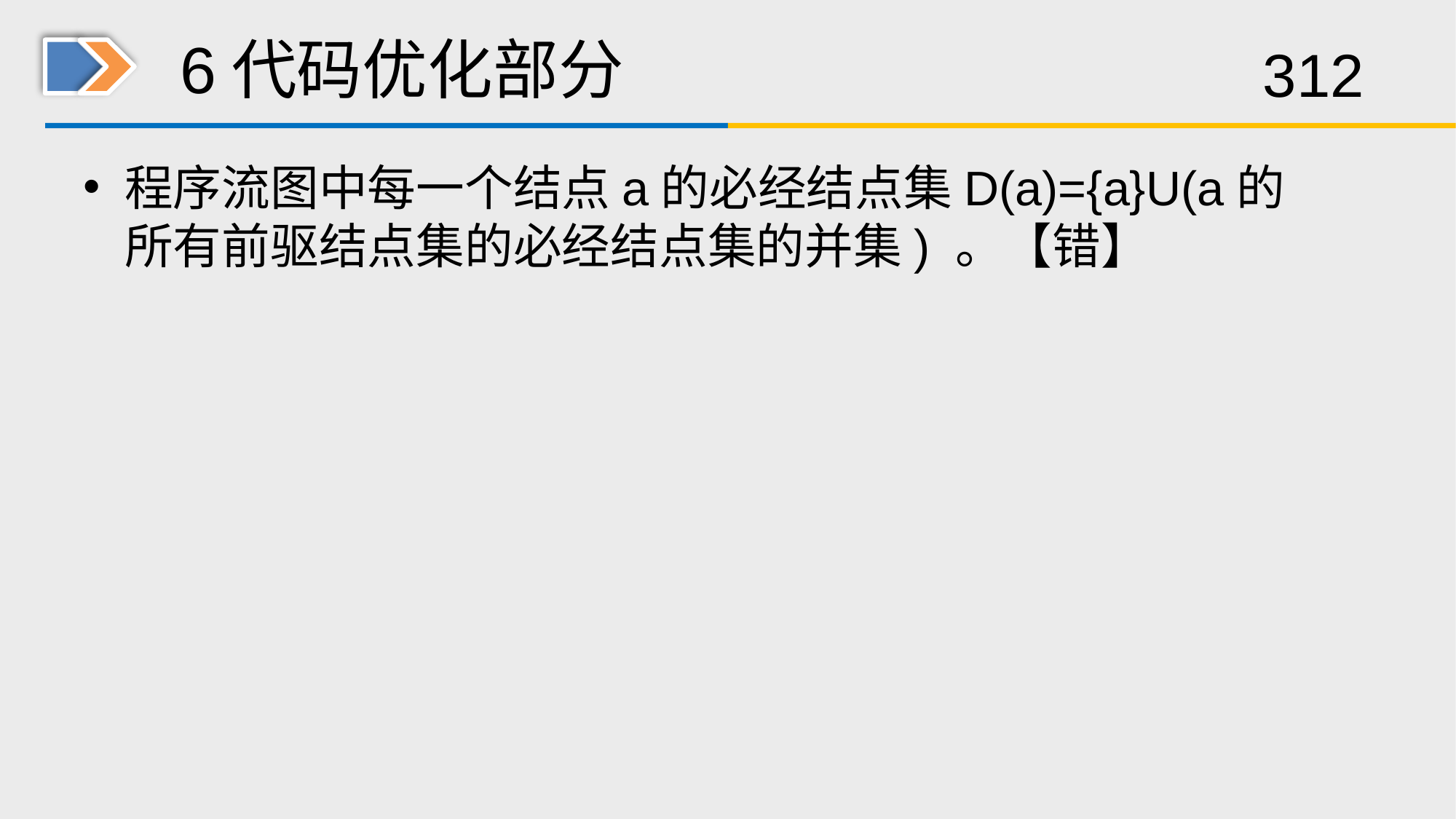

# 6代码优化部分
312
程序流图中每一个结点a的必经结点集D(a)={a}U(a的所有前驱结点集的必经结点集的并集) 。【错】